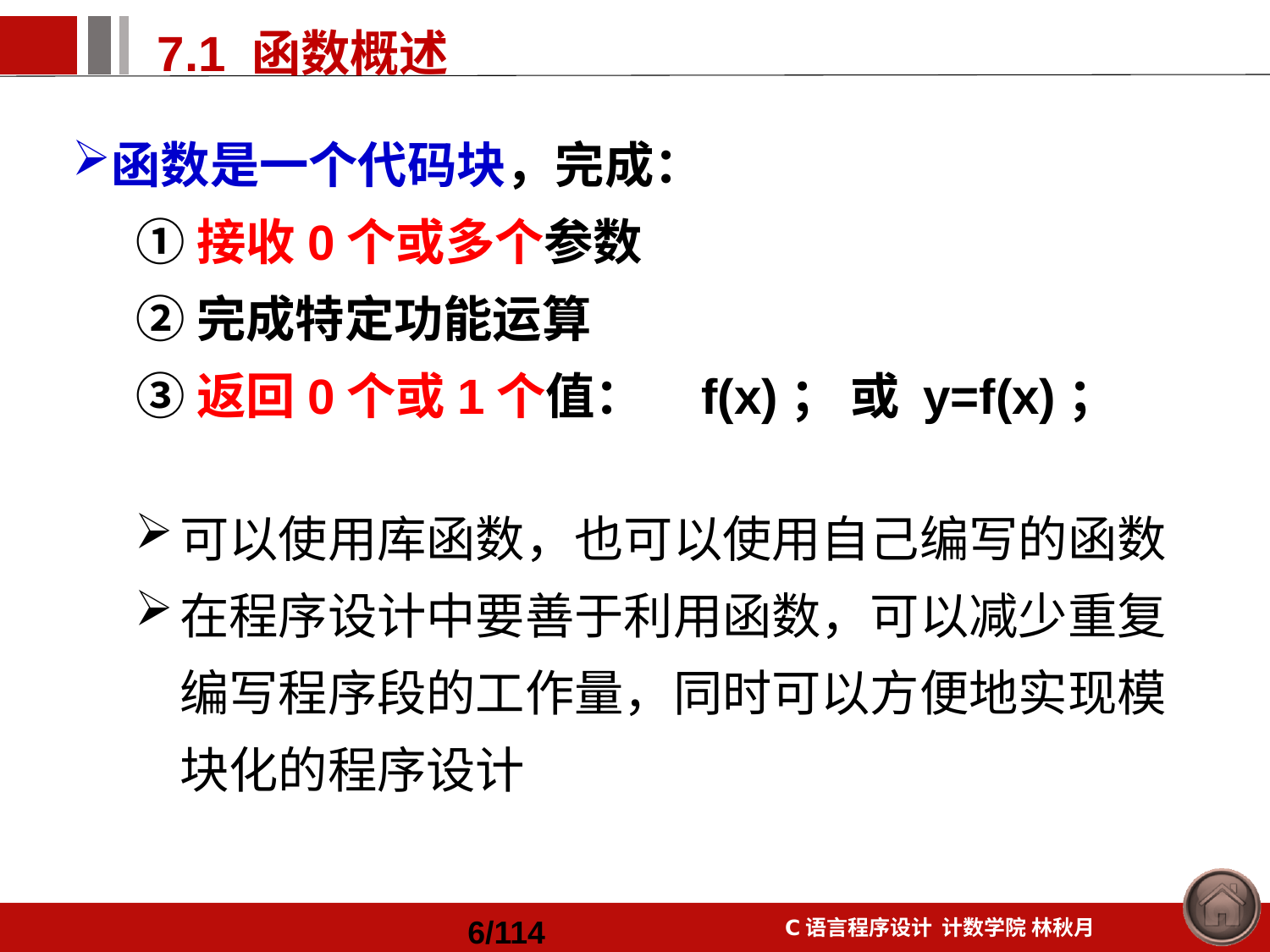

函数是一个代码块，完成：
①接收0个或多个参数
②完成特定功能运算
③返回0个或1个值：    f(x)； 或 y=f(x)；

可以使用库函数，也可以使用自己编写的函数
在程序设计中要善于利用函数，可以减少重复编写程序段的工作量，同时可以方便地实现模块化的程序设计